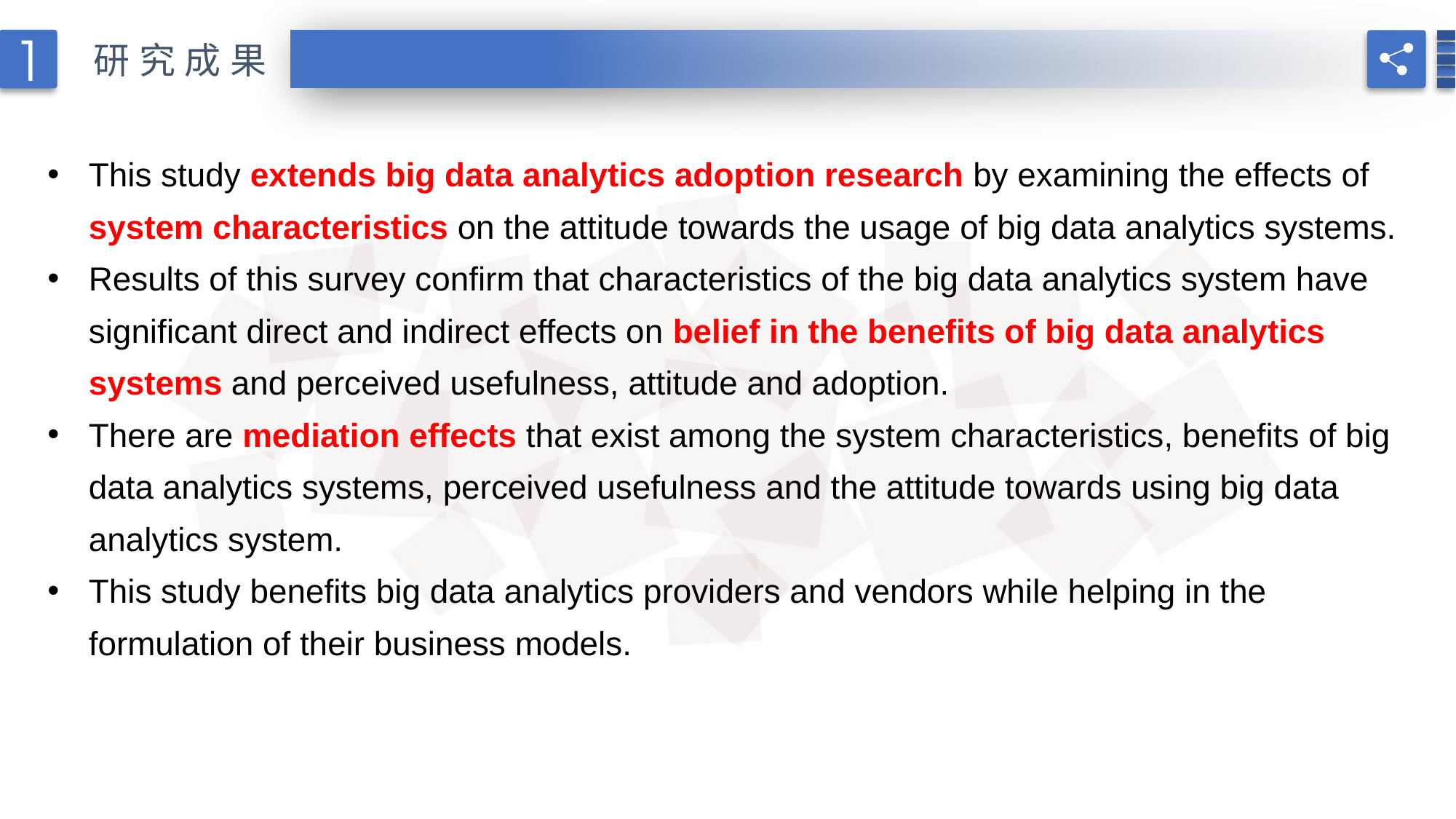

1

研究成果
This study extends big data analytics adoption research by examining the effects of system characteristics on the attitude towards the usage of big data analytics systems.
Results of this survey confirm that characteristics of the big data analytics system have significant direct and indirect effects on belief in the benefits of big data analytics systems and perceived usefulness, attitude and adoption.
There are mediation effects that exist among the system characteristics, benefits of big data analytics systems, perceived usefulness and the attitude towards using big data analytics system.
This study benefits big data analytics providers and vendors while helping in the formulation of their business models.